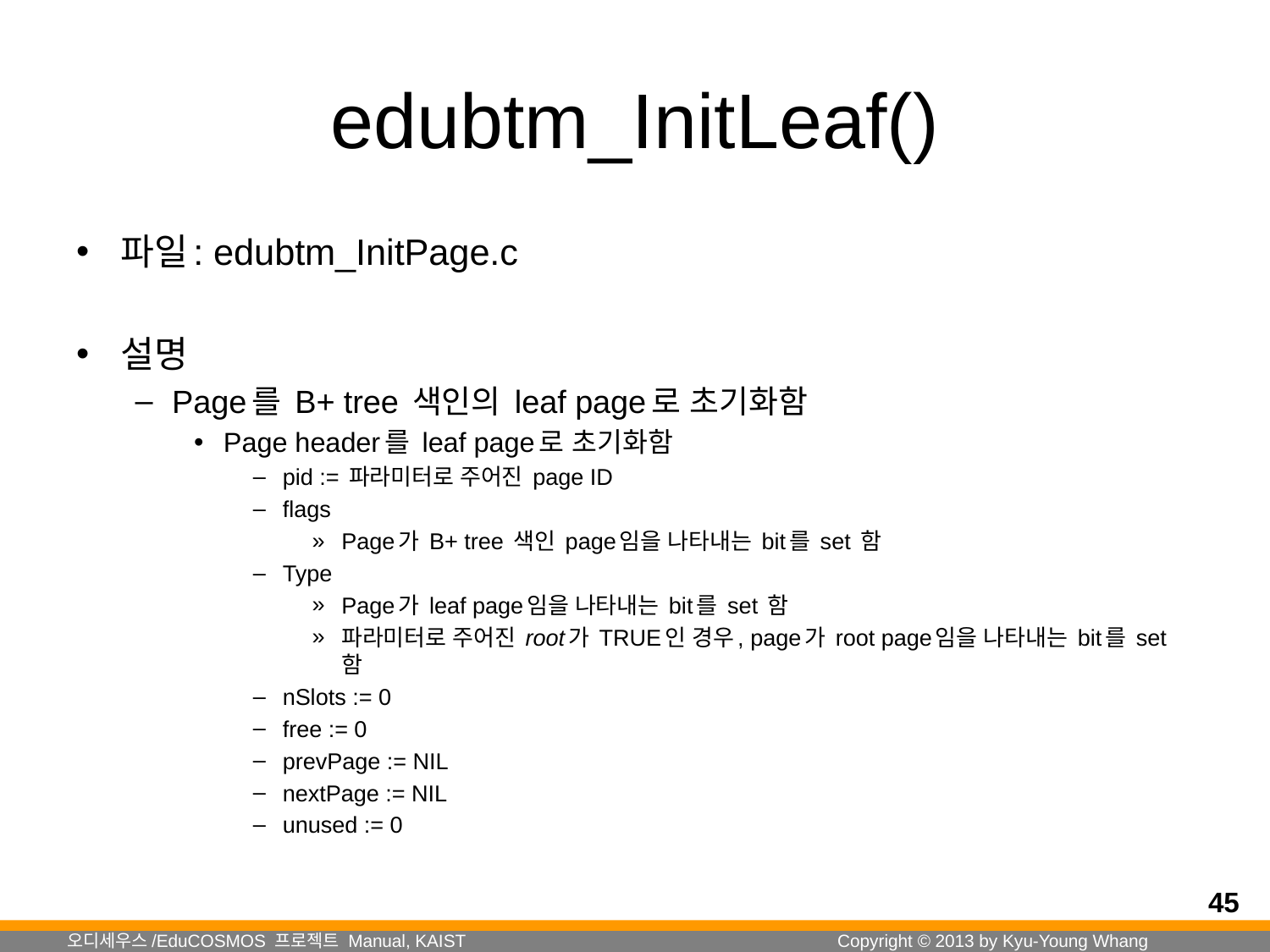

# edubtm_InitLeaf()
파일: edubtm_InitPage.c

설명
Page를 B+ tree 색인의 leaf page로 초기화함
Page header를 leaf page로 초기화함
pid := 파라미터로 주어진 page ID
flags
Page가 B+ tree 색인 page임을 나타내는 bit를 set 함
Type
Page가 leaf page임을 나타내는 bit를 set 함
파라미터로 주어진 root가 TRUE인 경우, page가 root page임을 나타내는 bit를 set 함
nSlots := 0
free := 0
prevPage := NIL
nextPage := NIL
unused := 0